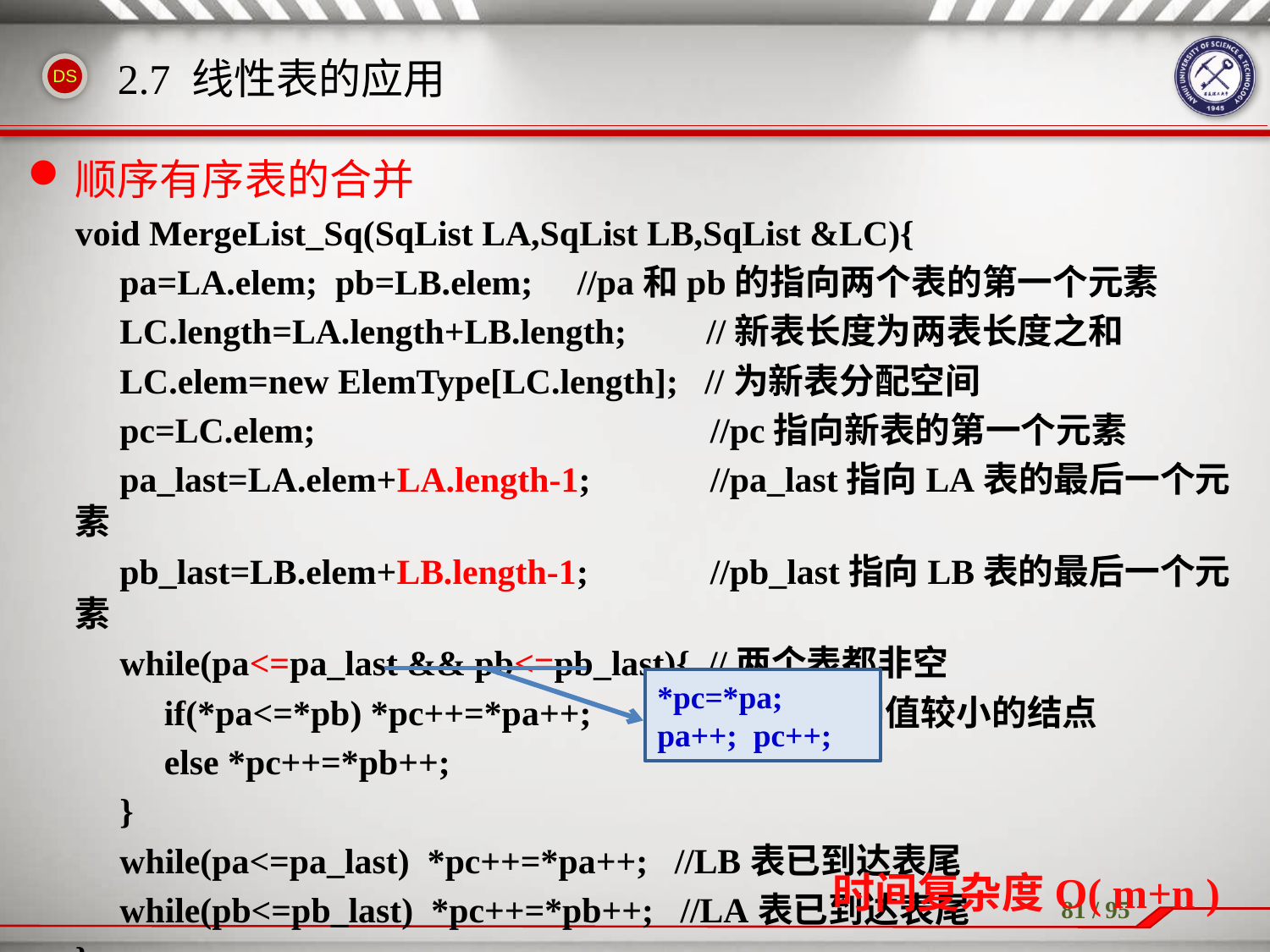

# 2.7 线性表的应用
顺序有序表的合并
void MergeList_Sq(SqList LA,SqList LB,SqList &LC){
     pa=LA.elem;  pb=LB.elem;     //pa和pb的指向两个表的第一个元素
     LC.length=LA.length+LB.length;         //新表长度为两表长度之和
     LC.elem=new ElemType[LC.length];   //为新表分配空间
     pc=LC.elem;                         		//pc指向新表的第一个元素
     pa_last=LA.elem+LA.length-1; 	//pa_last指向LA表的最后一个元素
     pb_last=LB.elem+LB.length-1; 	//pb_last指向LB表的最后一个元素
     while(pa<=pa_last && pb<=pb_last){  //两个表都非空
          if(*pa<=*pb) *pc++=*pa++;              //取两表中值较小的结点
          else *pc++=*pb++;
     }
     while(pa<=pa_last)  *pc++=*pa++;   //LB表已到达表尾
     while(pb<=pb_last)  *pc++=*pb++;   //LA表已到达表尾
}

*pc=*pa;
pa++;  pc++;
时间复杂度O( m+n )